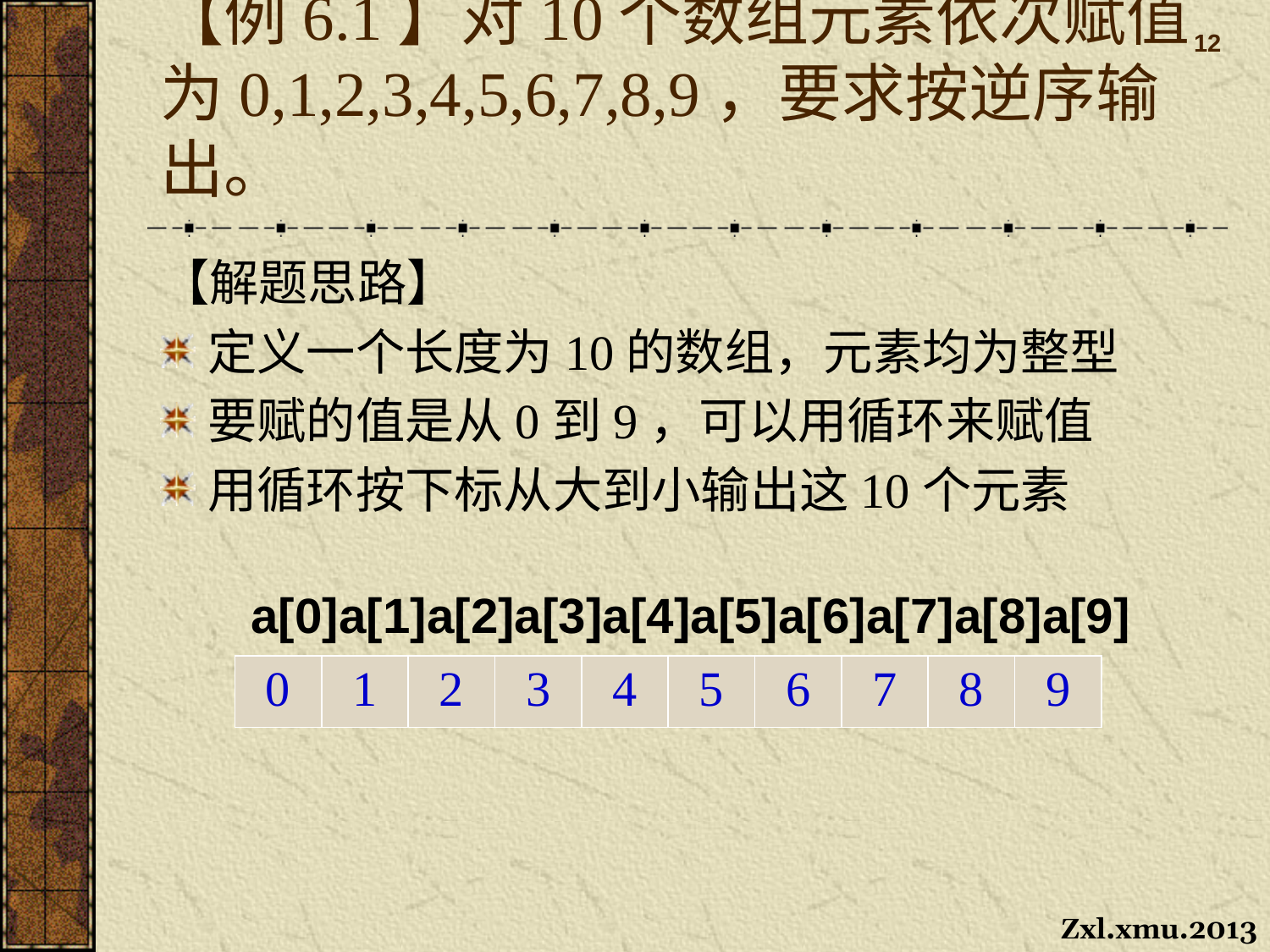

12
# 【例6.1】对10个数组元素依次赋值为0,1,2,3,4,5,6,7,8,9，要求按逆序输出。
【解题思路】
定义一个长度为10的数组，元素均为整型
要赋的值是从0到9，可以用循环来赋值
用循环按下标从大到小输出这10个元素

a[0]a[1]a[2]a[3]a[4]a[5]a[6]a[7]a[8]a[9]
| 0 | 1 | 2 | 3 | 4 | 5 | 6 | 7 | 8 | 9 |
| --- | --- | --- | --- | --- | --- | --- | --- | --- | --- |